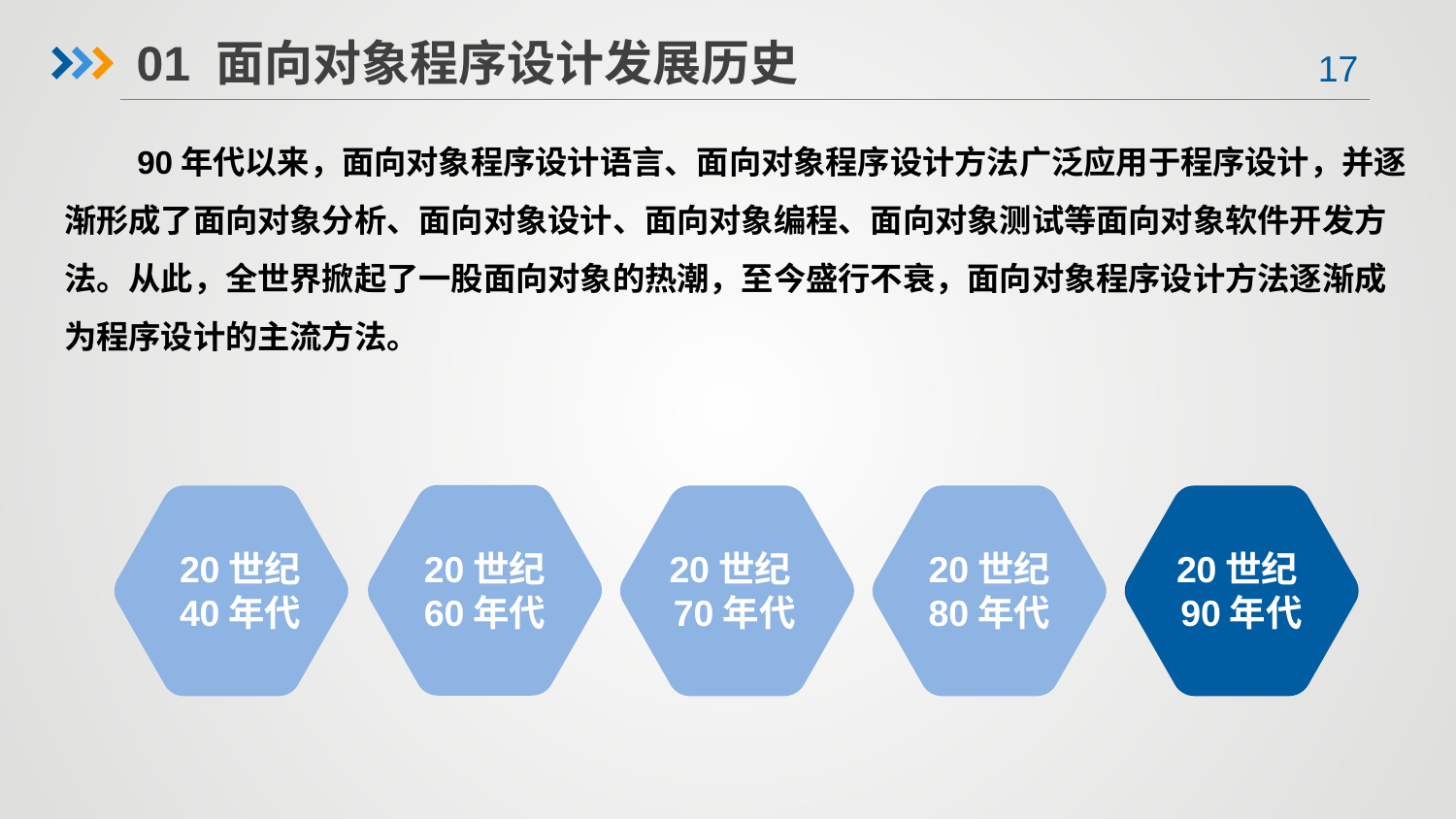

01 面向对象程序设计发展历史
90年代以来，面向对象程序设计语言、面向对象程序设计方法广泛应用于程序设计，并逐渐形成了面向对象分析、面向对象设计、面向对象编程、面向对象测试等面向对象软件开发方法。从此，全世界掀起了一股面向对象的热潮，至今盛行不衰，面向对象程序设计方法逐渐成为程序设计的主流方法。

20世纪
40年代
20世纪
60年代
20世纪70年代
20世纪
80年代
20世纪90年代